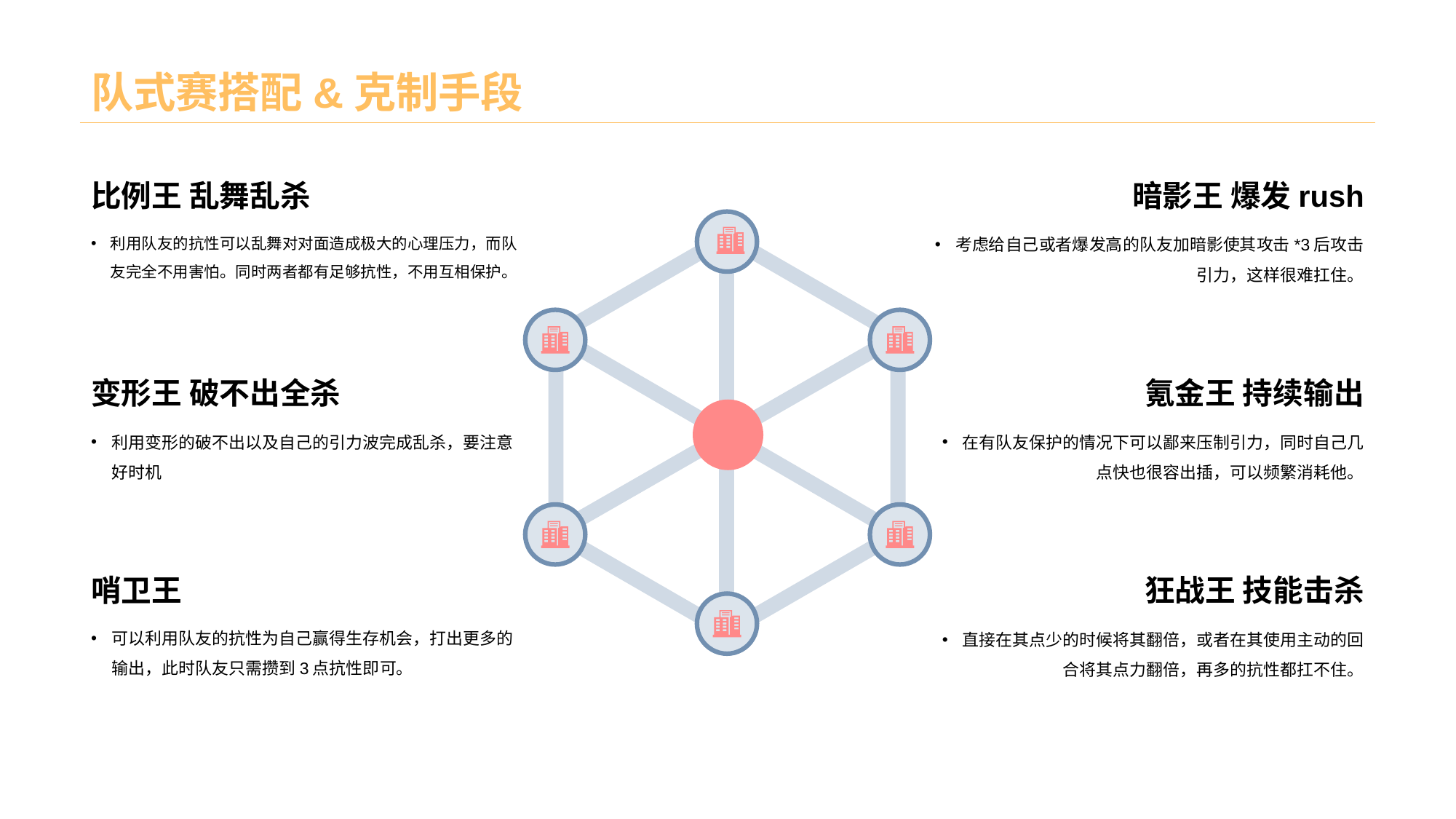

# 队式赛搭配&克制手段
比例王 乱舞乱杀
暗影王 爆发rush

利用队友的抗性可以乱舞对对面造成极大的心理压力，而队友完全不用害怕。同时两者都有足够抗性，不用互相保护。
考虑给自己或者爆发高的队友加暗影使其攻击*3后攻击引力，这样很难扛住。

变形王 破不出全杀
氪金王 持续输出

利用变形的破不出以及自己的引力波完成乱杀，要注意好时机
在有队友保护的情况下可以鄙来压制引力，同时自己几点快也很容出插，可以频繁消耗他。

哨卫王
狂战王 技能击杀

可以利用队友的抗性为自己赢得生存机会，打出更多的输出，此时队友只需攒到3点抗性即可。
直接在其点少的时候将其翻倍，或者在其使用主动的回合将其点力翻倍，再多的抗性都扛不住。